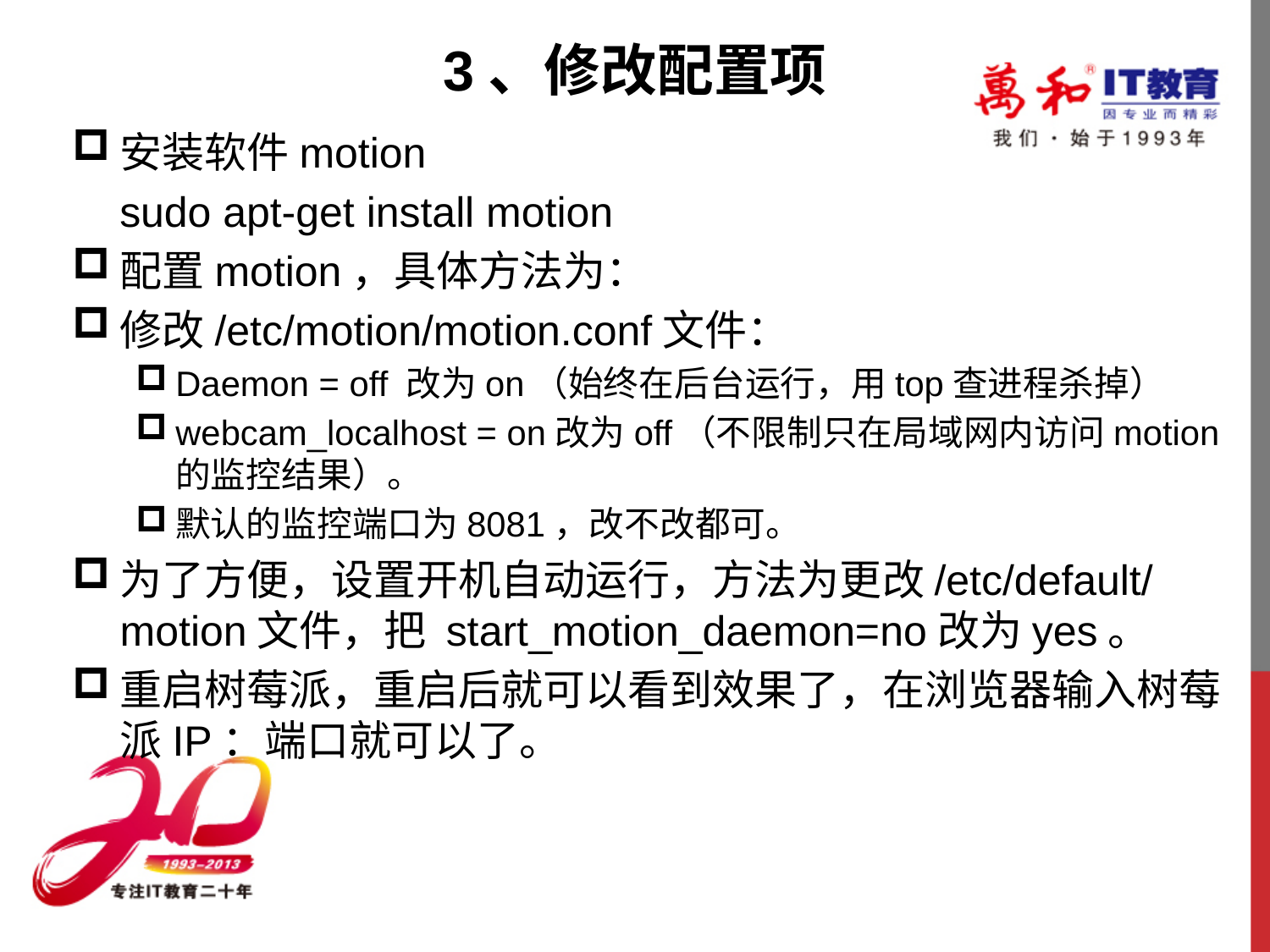

# 3、修改配置项
安装软件motion
    sudo apt-get install motion
配置motion，具体方法为：
修改/etc/motion/motion.conf文件：
Daemon = off 改为on（始终在后台运行，用top查进程杀掉）
webcam_localhost = on改为off（不限制只在局域网内访问motion的监控结果）。
默认的监控端口为8081，改不改都可。
为了方便，设置开机自动运行，方法为更改/etc/default/motion文件，把 start_motion_daemon=no改为yes。
重启树莓派，重启后就可以看到效果了，在浏览器输入树莓派IP：端口就可以了。